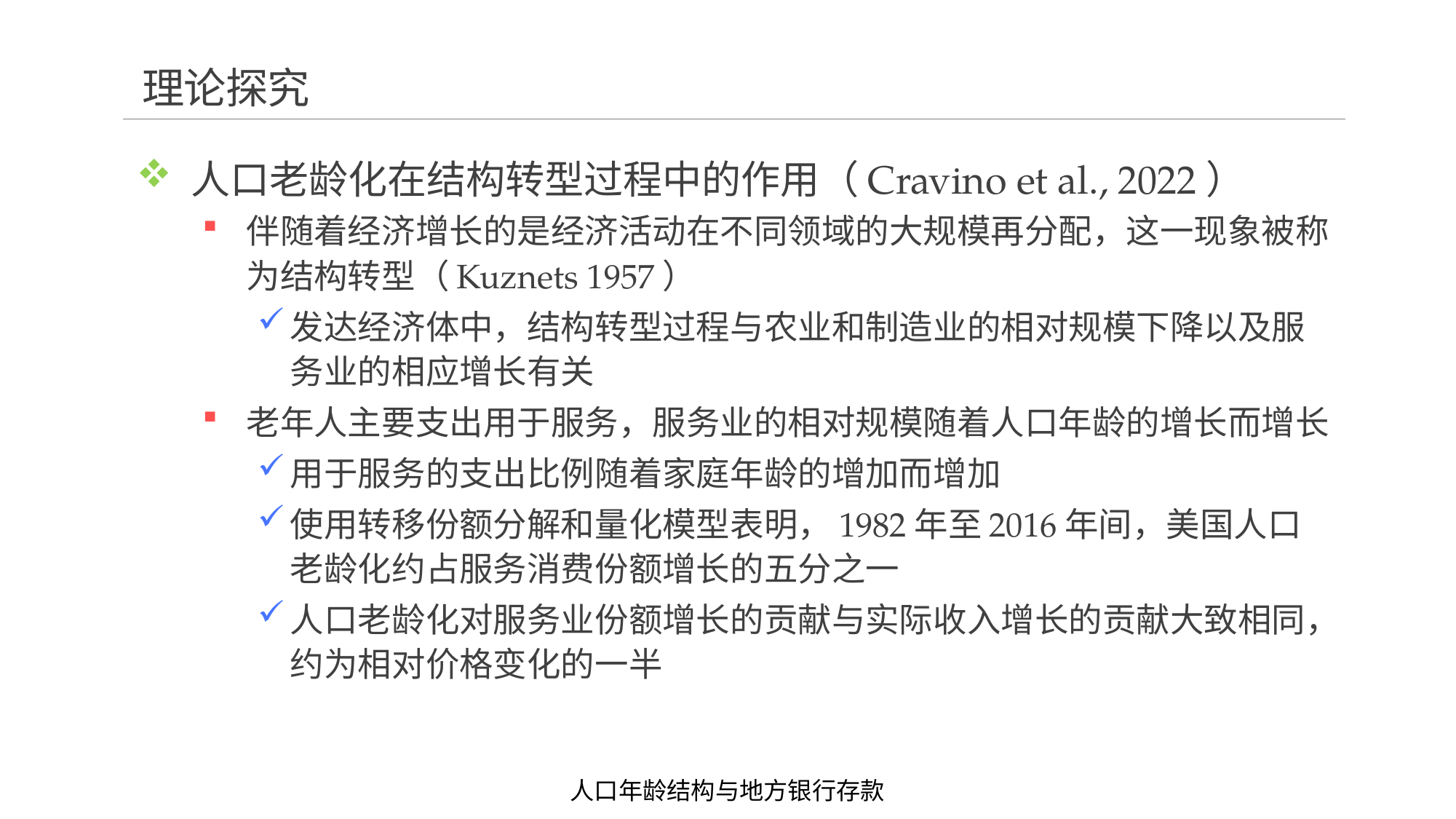

# 理论探究
人口老龄化在结构转型过程中的作用（Cravino et al., 2022）
伴随着经济增长的是经济活动在不同领域的大规模再分配，这一现象被称为结构转型（Kuznets 1957）
发达经济体中，结构转型过程与农业和制造业的相对规模下降以及服务业的相应增长有关
老年人主要支出用于服务，服务业的相对规模随着人口年龄的增长而增长
用于服务的支出比例随着家庭年龄的增加而增加
使用转移份额分解和量化模型表明，1982年至2016年间，美国人口老龄化约占服务消费份额增长的五分之一
人口老龄化对服务业份额增长的贡献与实际收入增长的贡献大致相同，约为相对价格变化的一半
人口年龄结构与地方银行存款